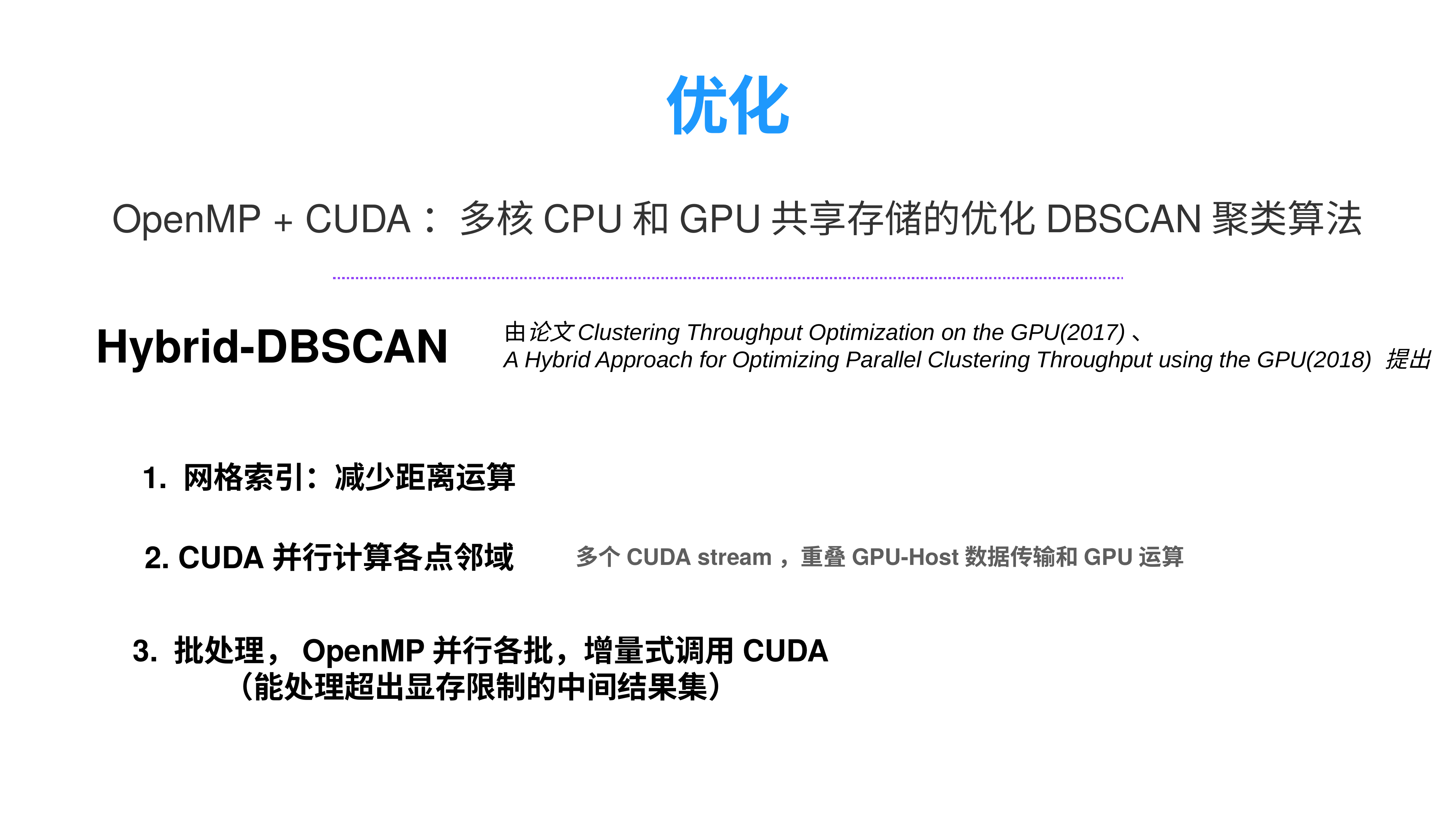

优化
OpenMP + CUDA：多核CPU和GPU共享存储的优化DBSCAN聚类算法

由论文Clustering Throughput Optimization on the GPU(2017)、
A Hybrid Approach for Optimizing Parallel Clustering Throughput using the GPU(2018) 提出
Hybrid-DBSCAN
1. 网格索引：减少距离运算
2. CUDA并行计算各点邻域
多个CUDA stream，重叠GPU-Host数据传输和GPU运算
3. 批处理，OpenMP并行各批，增量式调用CUDA
（能处理超出显存限制的中间结果集）